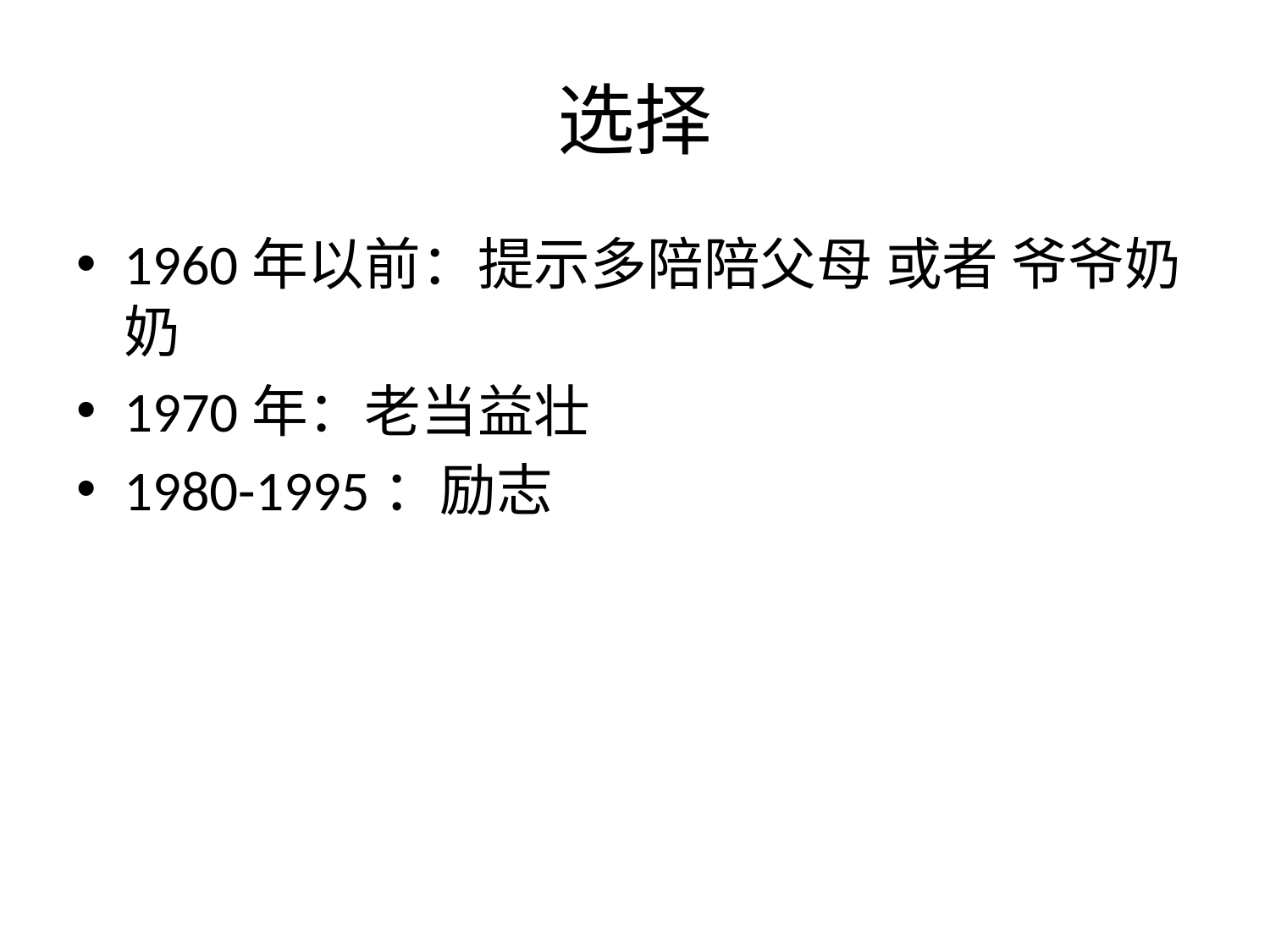

# 选择
1960年以前：提示多陪陪父母 或者 爷爷奶奶
1970年：老当益壮
1980-1995：励志